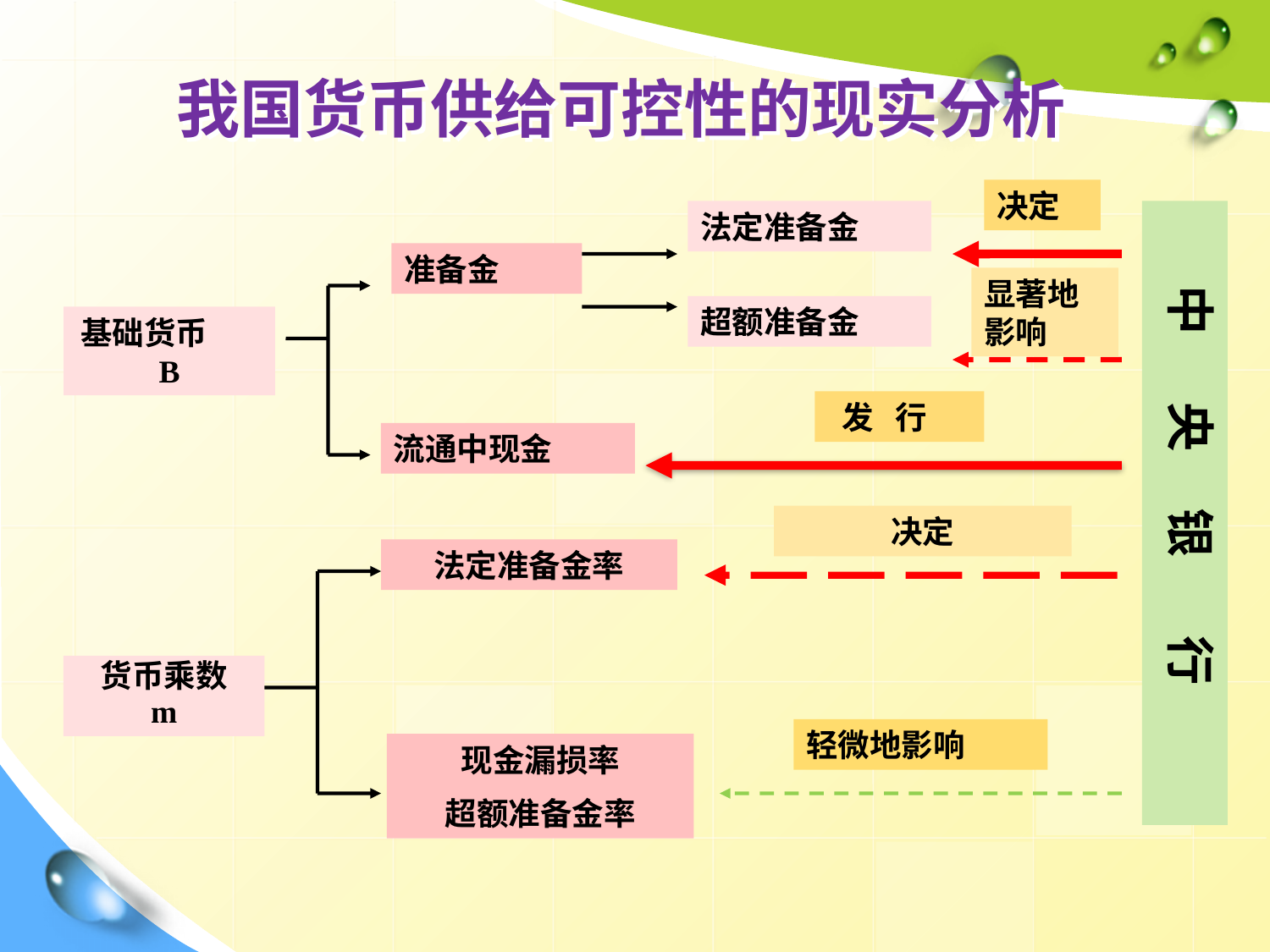

我国货币供给可控性的现实分析
决定
法定准备金
         中      央     银       行
准备金

显著地影响

超额准备金
基础货币        B

 发   行
流通中现金

决定
法定准备金率

货币乘数
m

轻微地影响
现金漏损率
超额准备金率